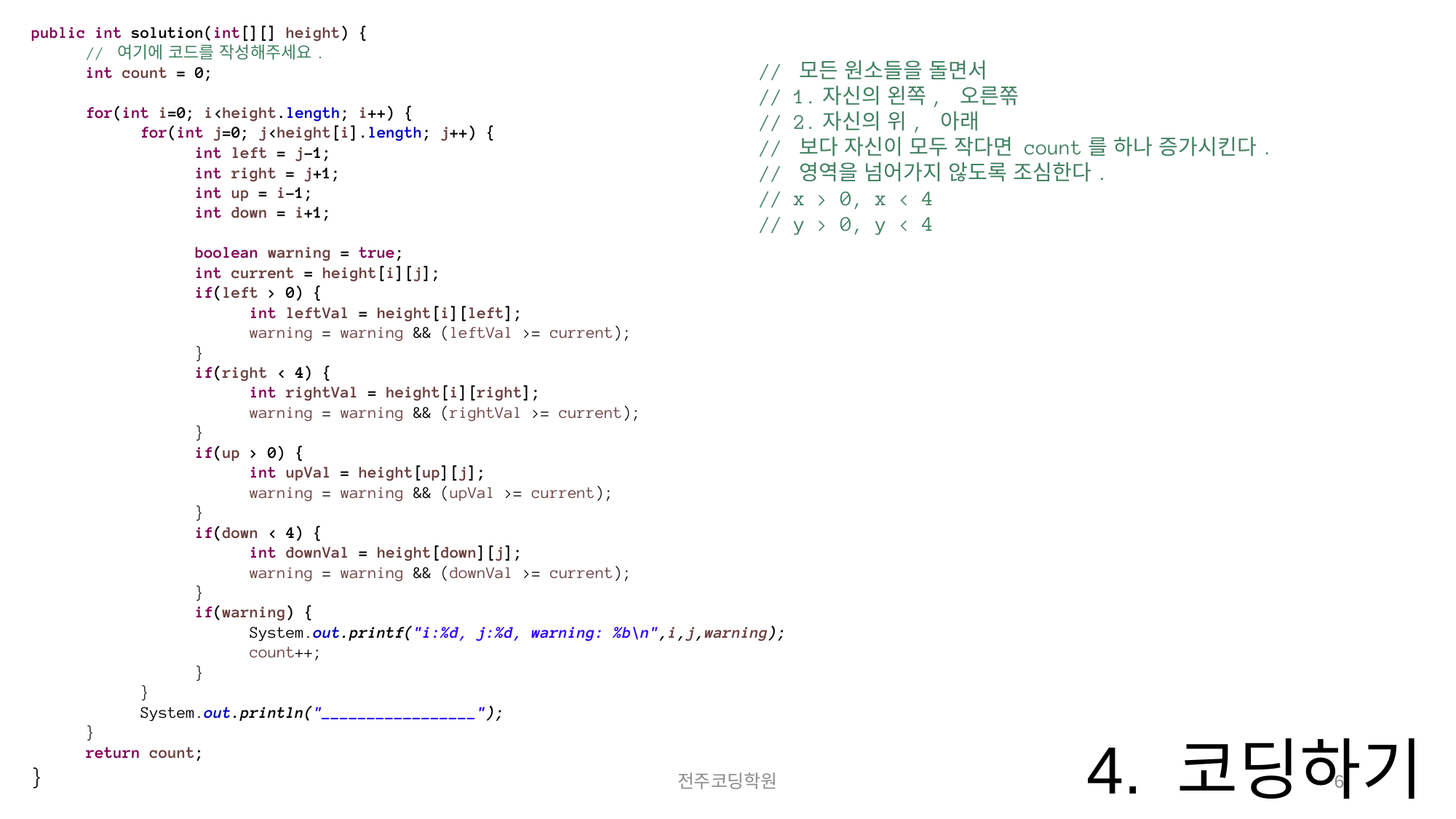

public int solution(int[][] height) {
// 여기에 코드를 작성해주세요.
int count = 0;

for(int i=0; i<height.length; i++) {
for(int j=0; j<height[i].length; j++) {
int left = j-1;
int right = j+1;
int up = i-1;
int down = i+1;

boolean warning = true;
int current = height[i][j];
if(left > 0) {
int leftVal = height[i][left];
warning = warning && (leftVal >= current);
}
if(right < 4) {
int rightVal = height[i][right];
warning = warning && (rightVal >= current);
}
if(up > 0) {
int upVal = height[up][j];
warning = warning && (upVal >= current);
}
if(down < 4) {
int downVal = height[down][j];
warning = warning && (downVal >= current);
}
if(warning) {
System.out.printf("i:%d, j:%d, warning: %b\n",i,j,warning);
count++;
}
}
System.out.println("_________________");
}
return count;
}
// 모든 원소들을 돌면서
// 1.자신의 왼쪽, 오른쪾
// 2.자신의 위, 아래
// 보다 자신이 모두 작다면 count를 하나 증가시킨다.
// 영역을 넘어가지 않도록 조심한다.
// x > 0, x < 4
// y > 0, y < 4

# 4. 코딩하기
전주코딩학원
6